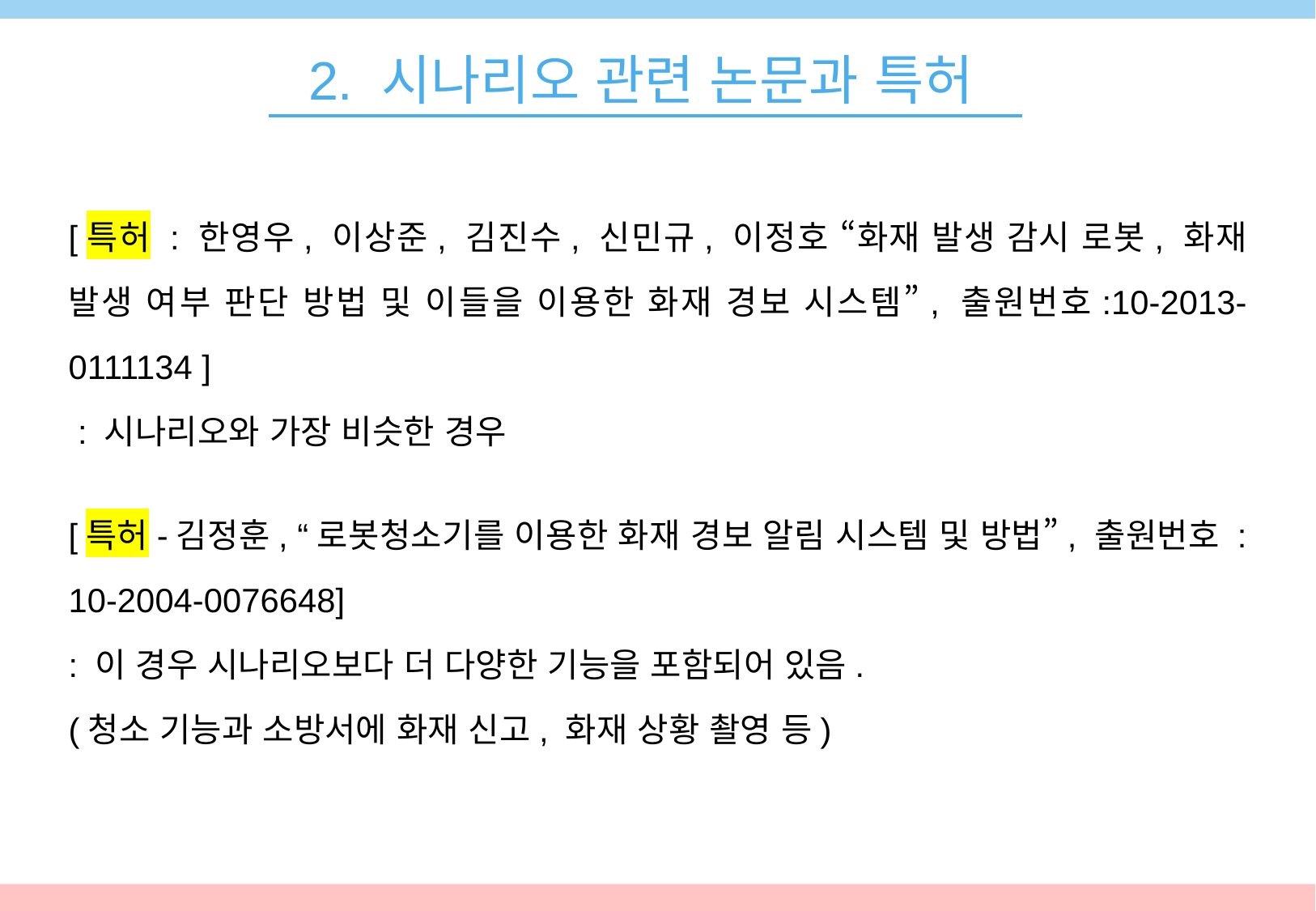

2. 시나리오 관련 논문과 특허
[특허 : 한영우, 이상준, 김진수, 신민규, 이정호 “화재 발생 감시 로봇, 화재 발생 여부 판단 방법 및 이들을 이용한 화재 경보 시스템”, 출원번호:10-2013-0111134 ]
 : 시나리오와 가장 비슷한 경우

[특허-김정훈, “로봇청소기를 이용한 화재 경보 알림 시스템 및 방법”, 출원번호 : 10-2004-0076648]
: 이 경우 시나리오보다 더 다양한 기능을 포함되어 있음.
(청소 기능과 소방서에 화재 신고, 화재 상황 촬영 등)